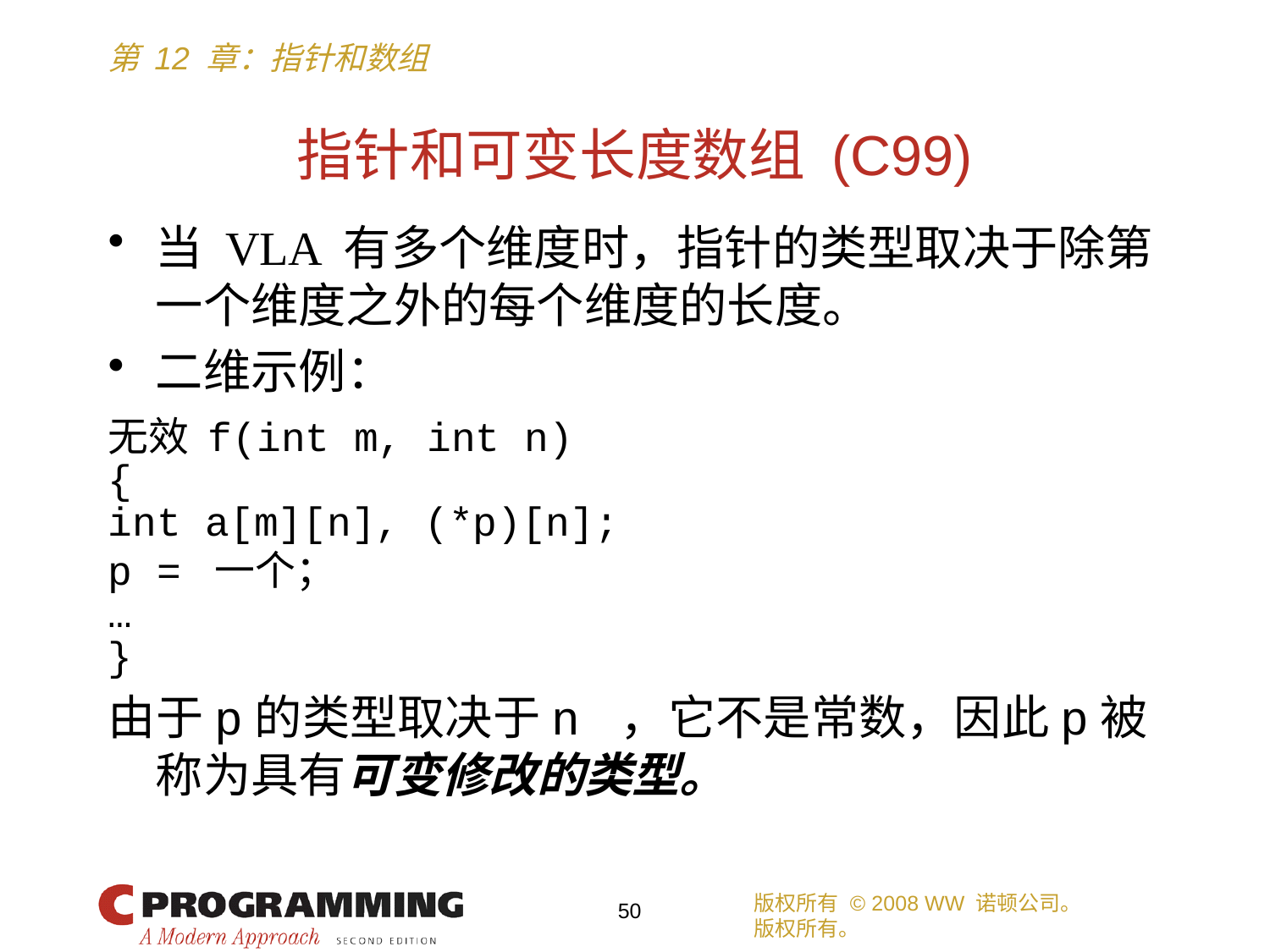

# 指针和可变长度数组 (C99)
当 VLA 有多个维度时，指针的类型取决于除第一个维度之外的每个维度的长度。
二维示例：
无效 f(int m, int n)
{
int a[m][n], (*p)[n];
p = 一个；
…
}
由于p的类型取决于n ，它不是常数，因此p被称为具有可变修改的类型。
版权所有 © 2008 WW 诺顿公司。
版权所有。
50